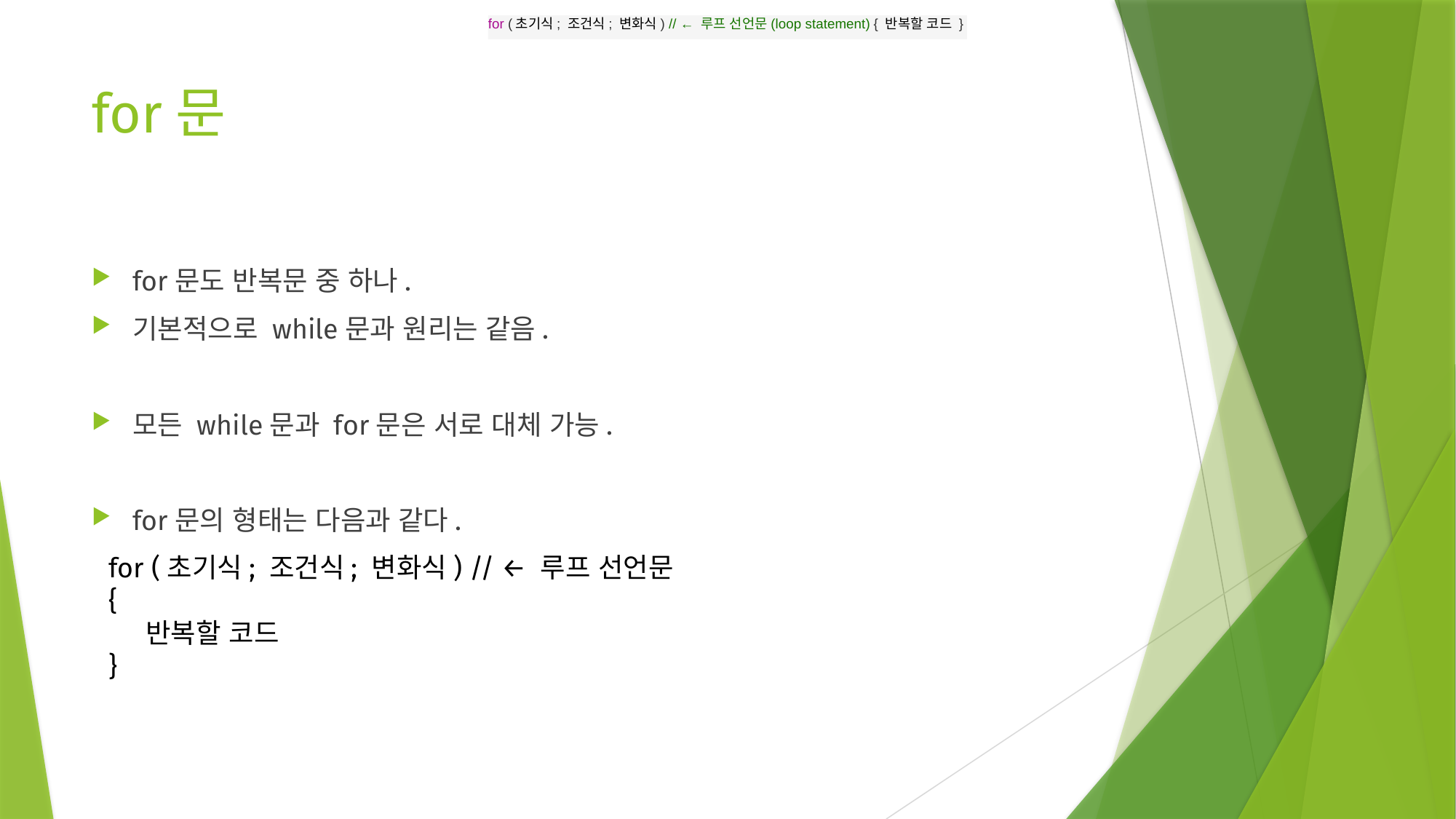

for (초기식; 조건식; 변화식) // ← 루프 선언문(loop statement) { 반복할 코드 }
# for문
for문도 반복문 중 하나.
기본적으로 while문과 원리는 같음.

모든 while문과 for문은 서로 대체 가능.

for문의 형태는 다음과 같다.
for (초기식; 조건식; 변화식) // ← 루프 선언문
{
    반복할 코드
}